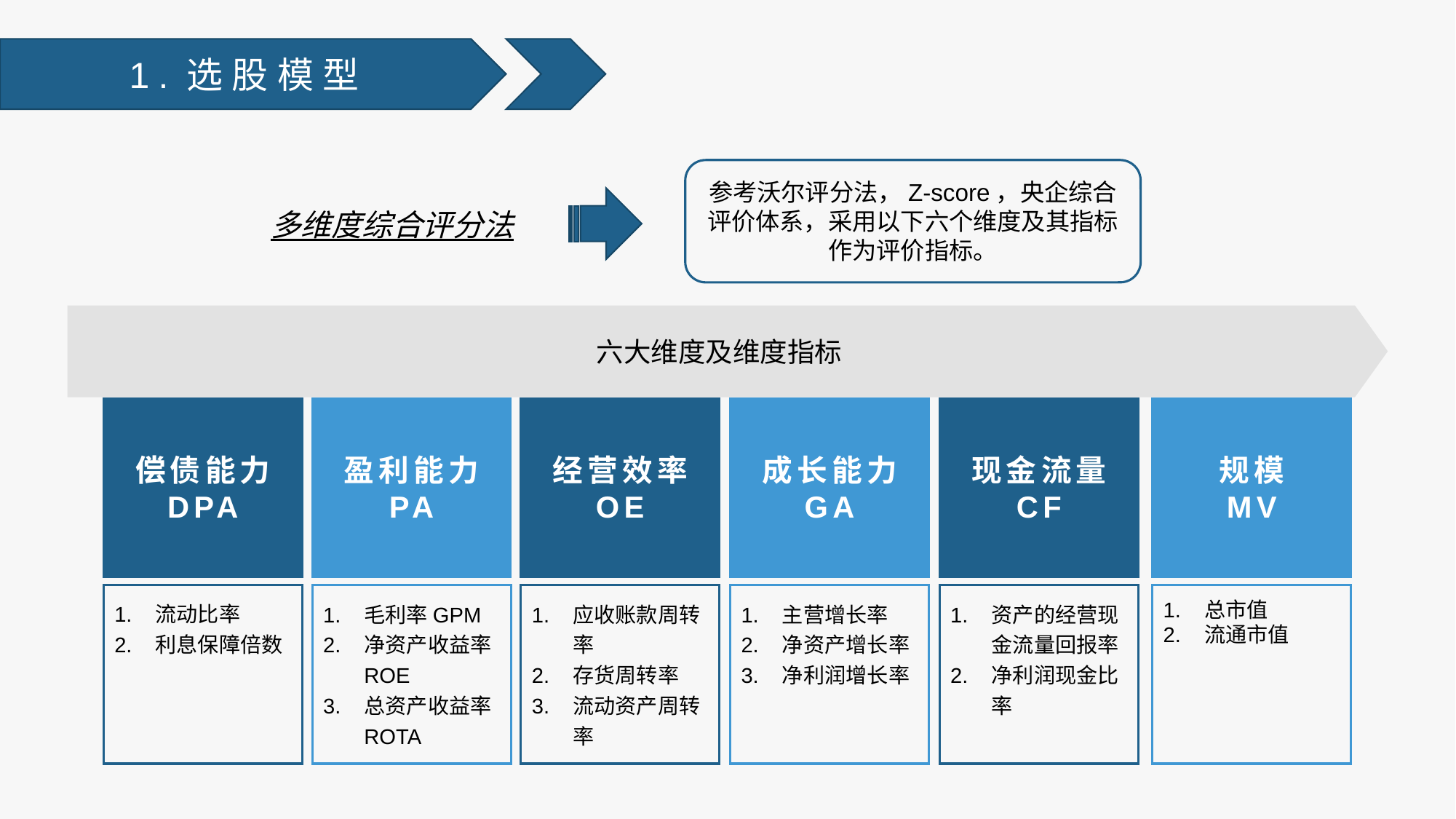

1.选股模型

参考沃尔评分法，Z-score，央企综合评价体系，采用以下六个维度及其指标作为评价指标。

多维度综合评分法
六大维度及维度指标
偿债能力
DPA
盈利能力
PA
经营效率
OE
成长能力
GA
现金流量
CF
流动比率
利息保障倍数
毛利率GPM
净资产收益率ROE
总资产收益率ROTA
应收账款周转率
存货周转率
流动资产周转率
主营增长率
净资产增长率
净利润增长率
资产的经营现金流量回报率
净利润现金比率
规模
MV
总市值
流通市值